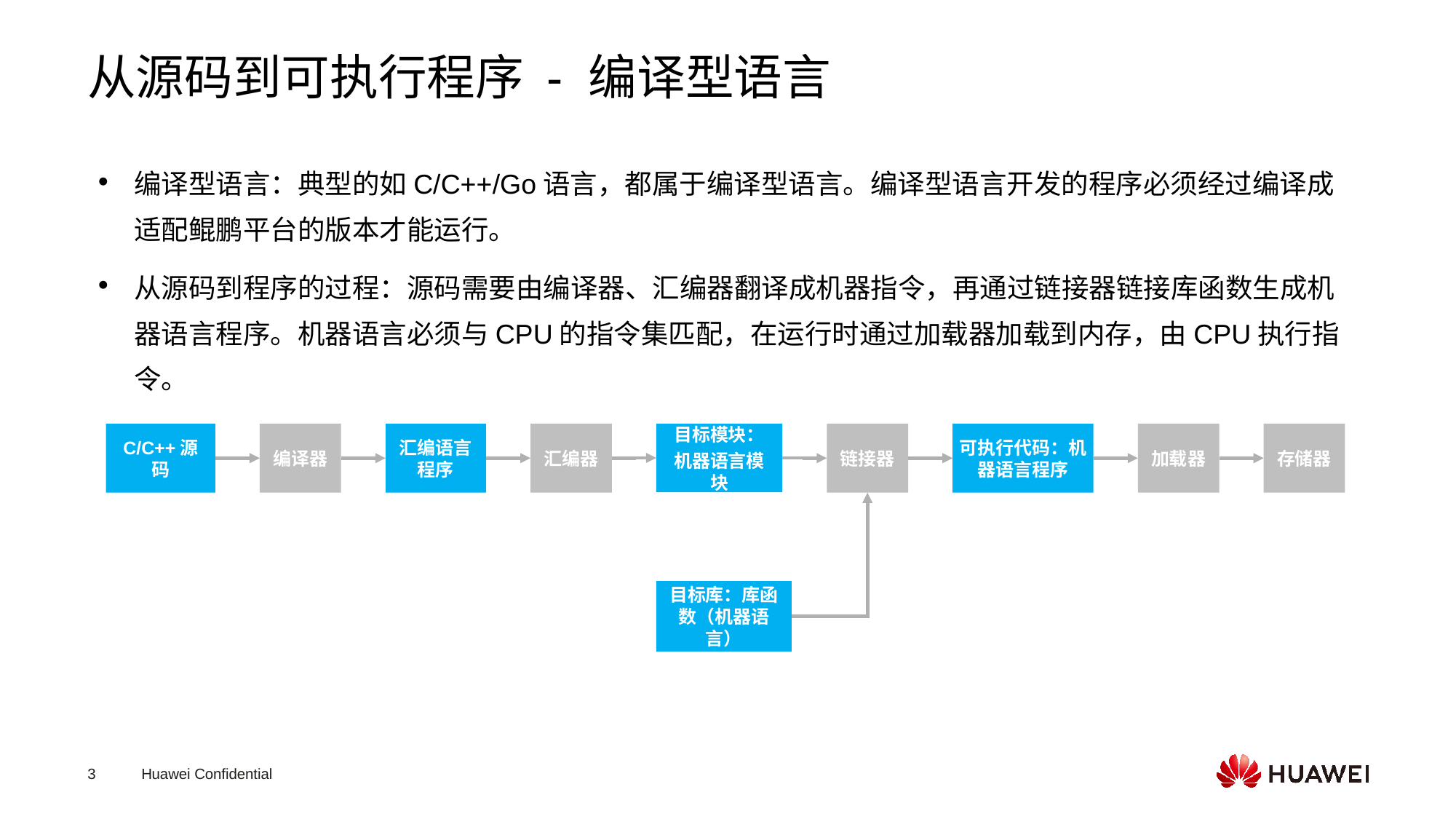

# 从源码到可执行程序 - 编译型语言
编译型语言：典型的如C/C++/Go语言，都属于编译型语言。编译型语言开发的程序必须经过编译成适配鲲鹏平台的版本才能运行。
从源码到程序的过程：源码需要由编译器、汇编器翻译成机器指令，再通过链接器链接库函数生成机器语言程序。机器语言必须与CPU的指令集匹配，在运行时通过加载器加载到内存，由CPU执行指令。

C/C++源码
编译器
汇编语言程序
汇编器
目标模块：
机器语言模块
链接器
可执行代码：机器语言程序
加载器
存储器
目标库：库函数（机器语言）